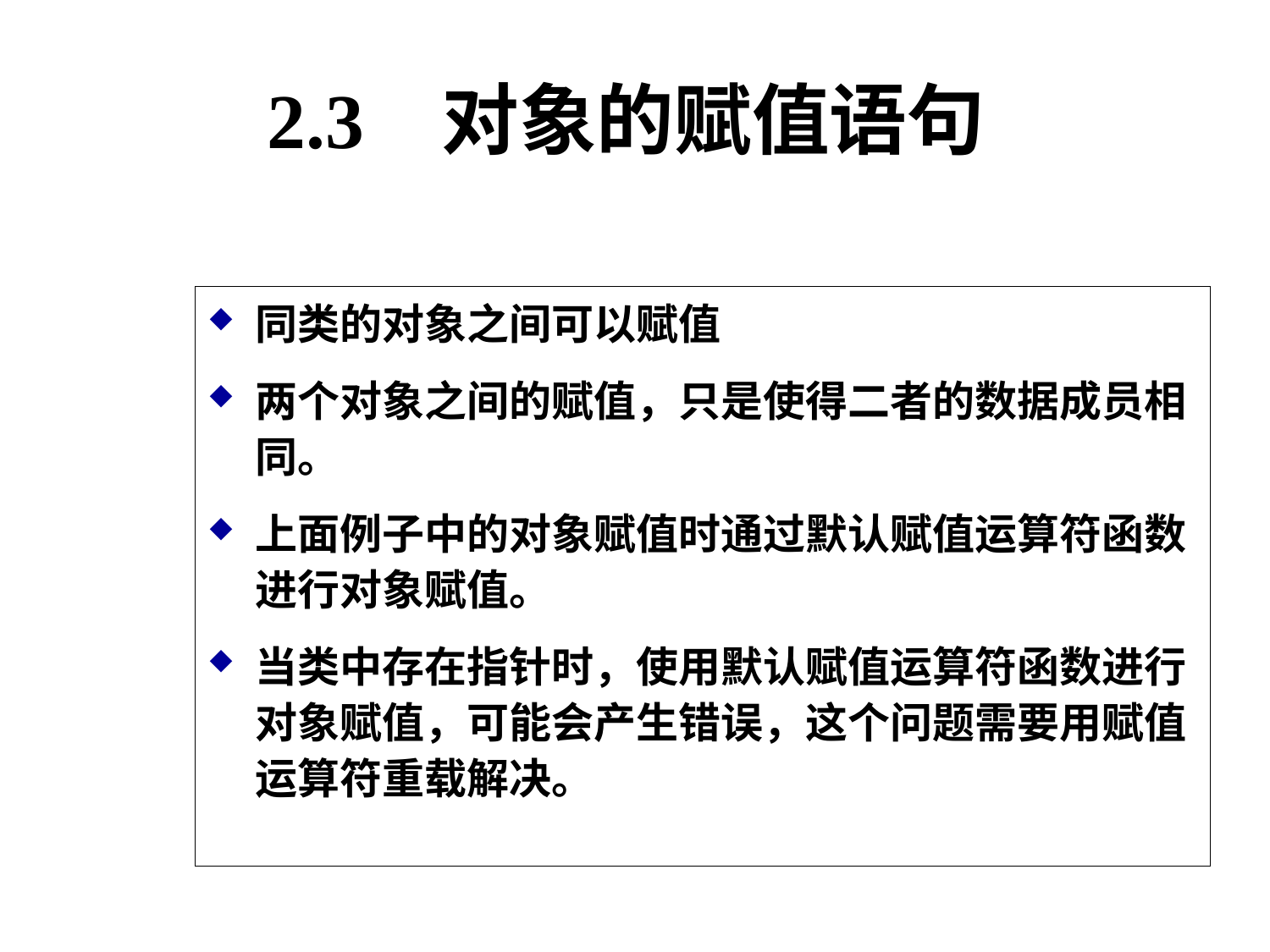

# 2.3   对象的赋值语句
同类的对象之间可以赋值
两个对象之间的赋值，只是使得二者的数据成员相同。
上面例子中的对象赋值时通过默认赋值运算符函数进行对象赋值。
当类中存在指针时，使用默认赋值运算符函数进行对象赋值，可能会产生错误，这个问题需要用赋值运算符重载解决。